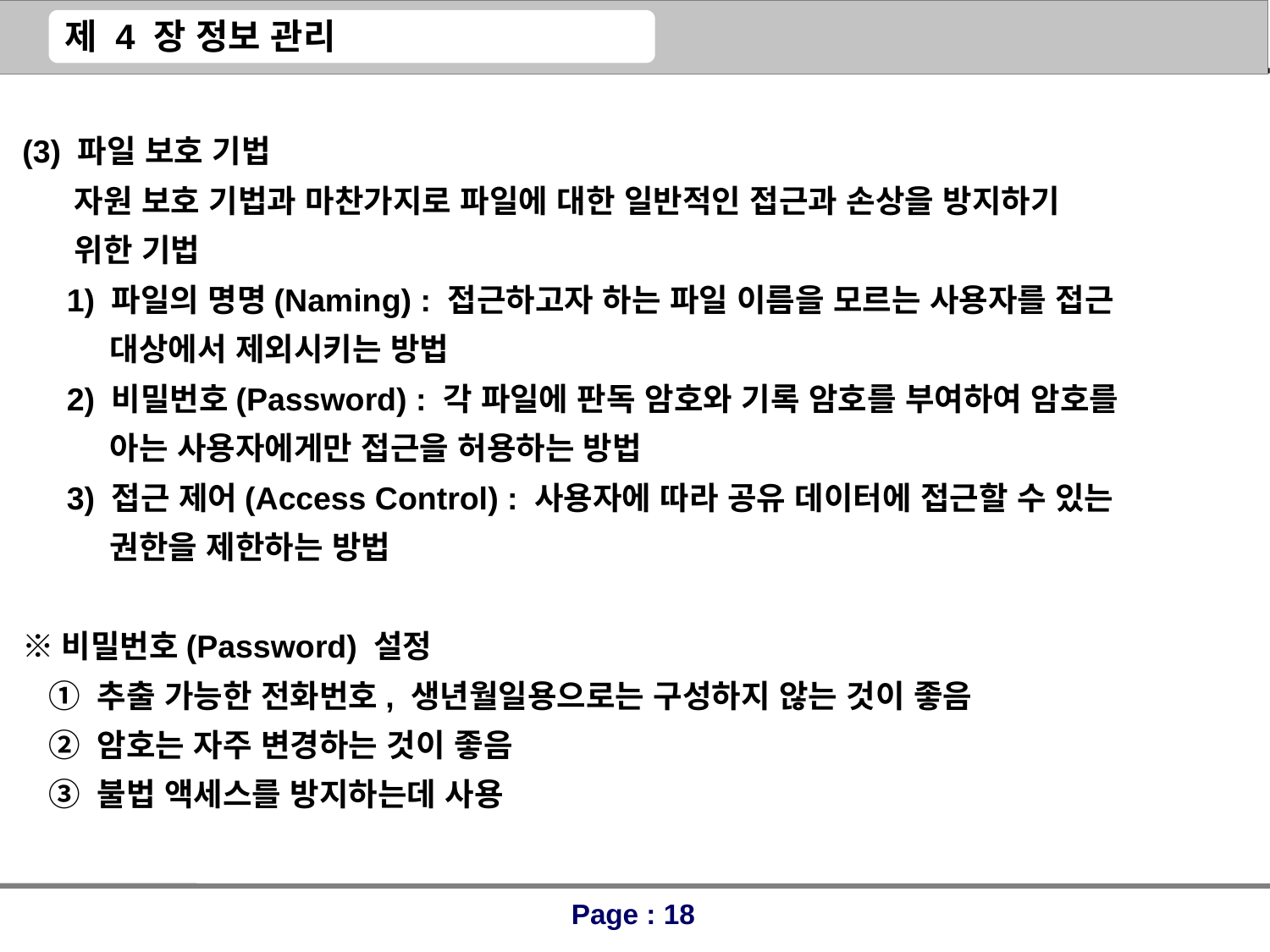

(3) 파일 보호 기법
     자원 보호 기법과 마찬가지로 파일에 대한 일반적인 접근과 손상을 방지하기
     위한 기법
     1) 파일의 명명(Naming) : 접근하고자 하는 파일 이름을 모르는 사용자를 접근
         대상에서 제외시키는 방법
     2) 비밀번호(Password) : 각 파일에 판독 암호와 기록 암호를 부여하여 암호를
         아는 사용자에게만 접근을 허용하는 방법
     3) 접근 제어(Access Control) : 사용자에 따라 공유 데이터에 접근할 수 있는
         권한을 제한하는 방법

※비밀번호(Password) 설정
   ① 추출 가능한 전화번호, 생년월일용으로는 구성하지 않는 것이 좋음
   ② 암호는 자주 변경하는 것이 좋음
   ③ 불법 액세스를 방지하는데 사용
Page : 18